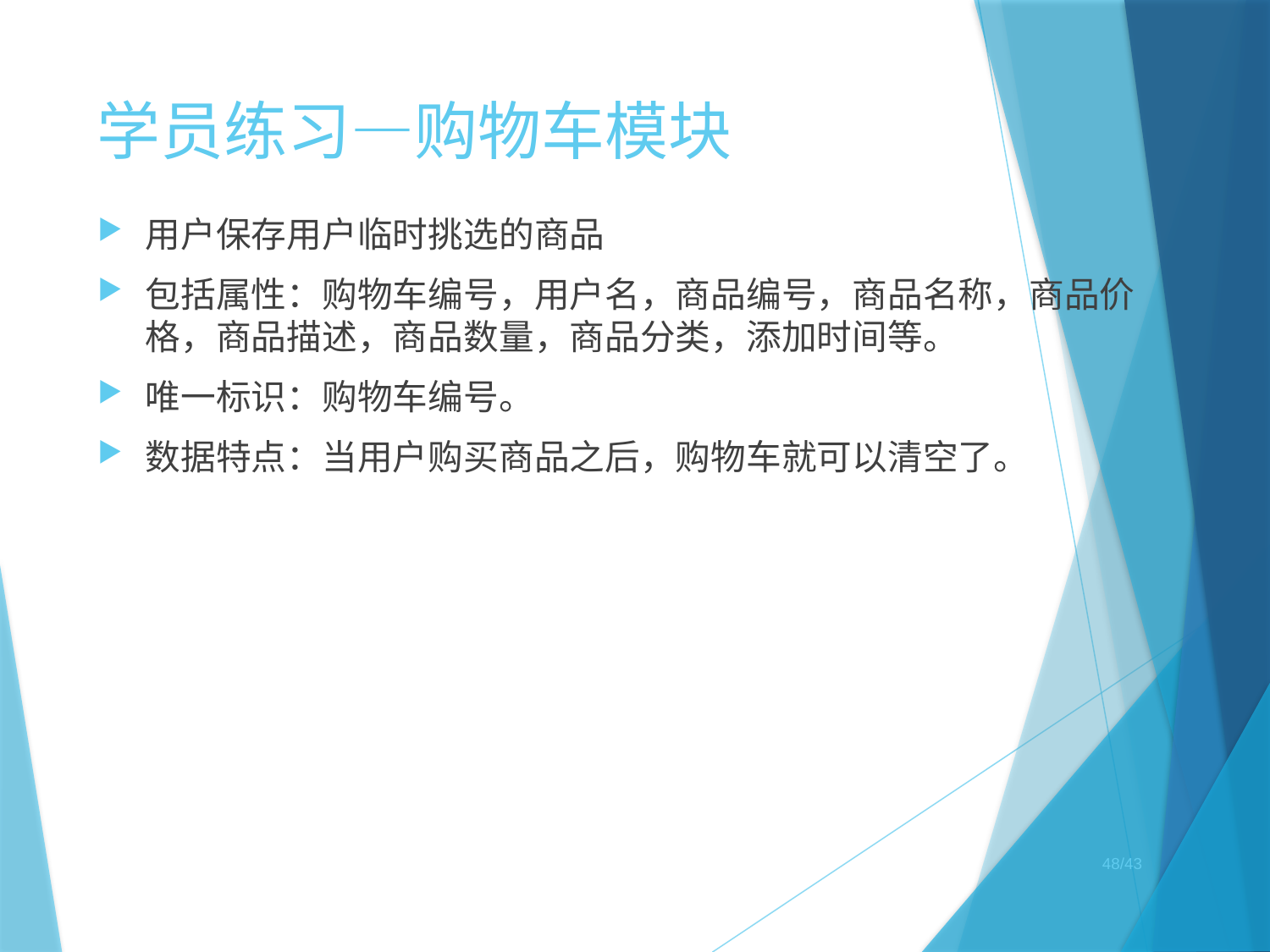

# 学员练习—购物车模块
用户保存用户临时挑选的商品
包括属性：购物车编号，用户名，商品编号，商品名称，商品价格，商品描述，商品数量，商品分类，添加时间等。
唯一标识：购物车编号。
数据特点：当用户购买商品之后，购物车就可以清空了。
48/43